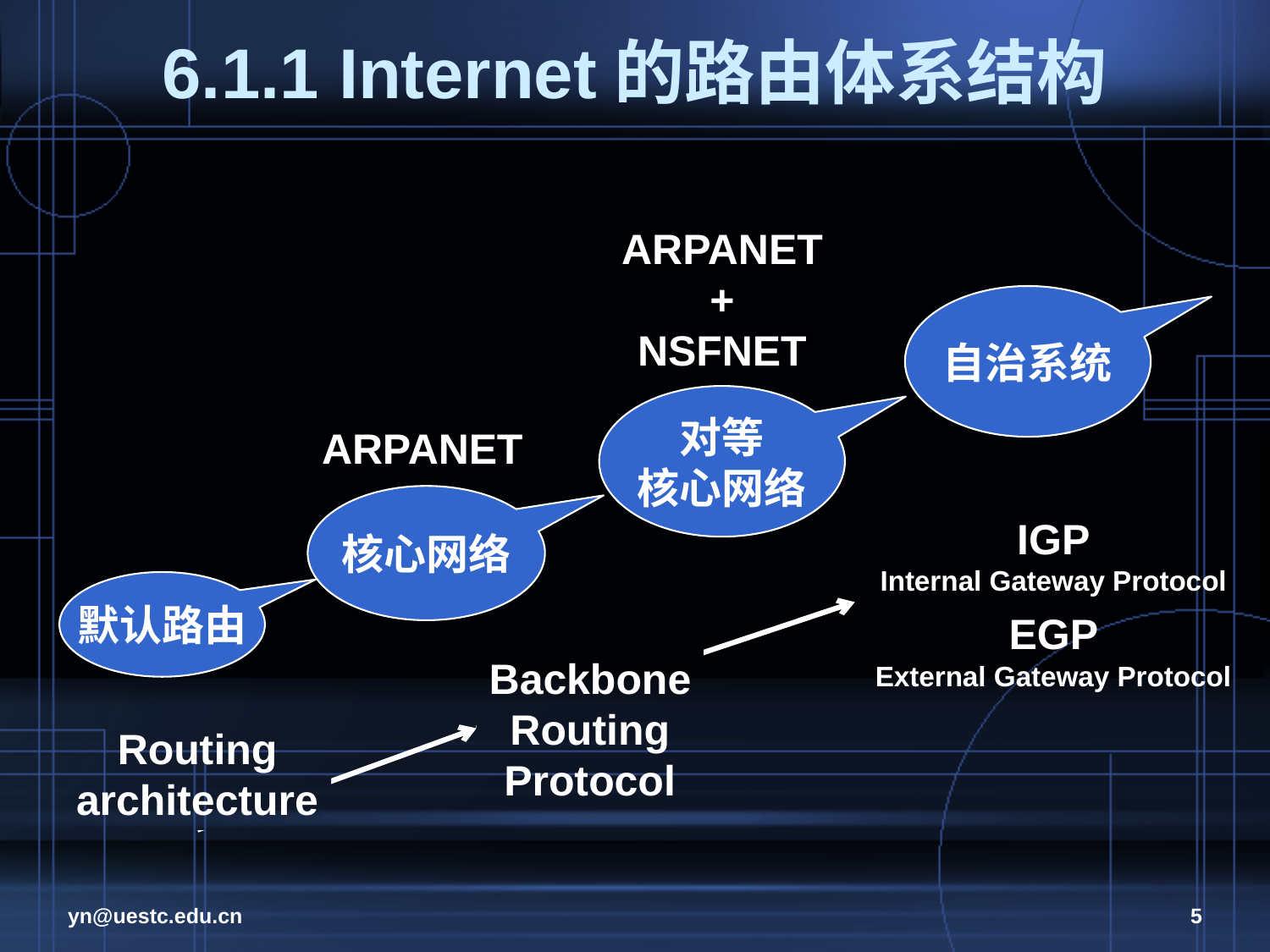

# 6.1.1 Internet的路由体系结构
ARPANET
+
NSFNET
自治系统
对等
核心网络
ARPANET
核心网络
IGP
Internal Gateway Protocol
EGP
 External Gateway Protocol
默认路由
Backbone
Routing
Protocol
Routing
architecture
yn@uestc.edu.cn
5